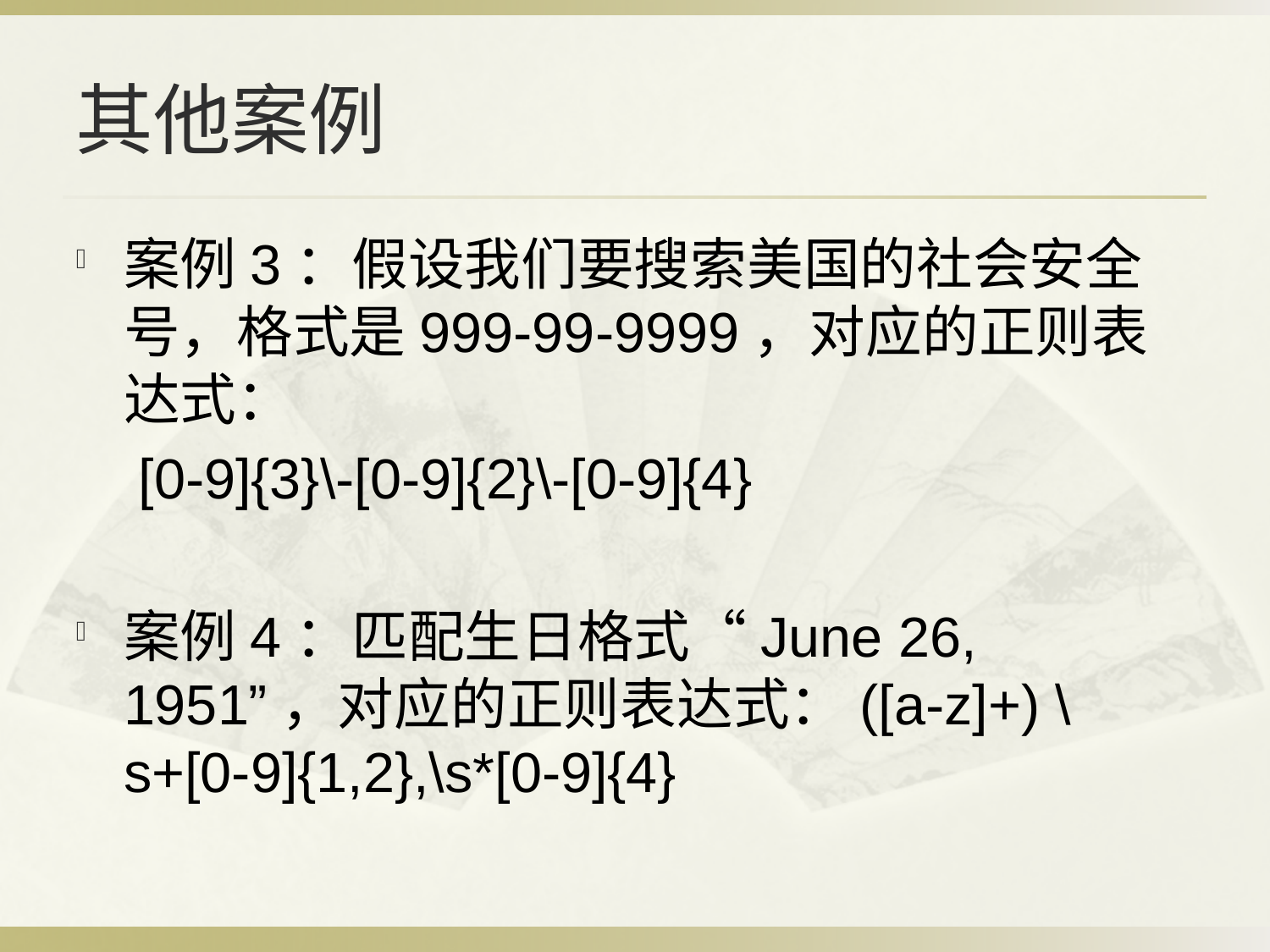

# 其他案例
案例3：假设我们要搜索美国的社会安全号，格式是999-99-9999，对应的正则表达式：
    [0-9]{3}\-[0-9]{2}\-[0-9]{4}

案例4：匹配生日格式“June 26, 1951”，对应的正则表达式：([a-z]+) \s+[0-9]{1,2},\s*[0-9]{4}